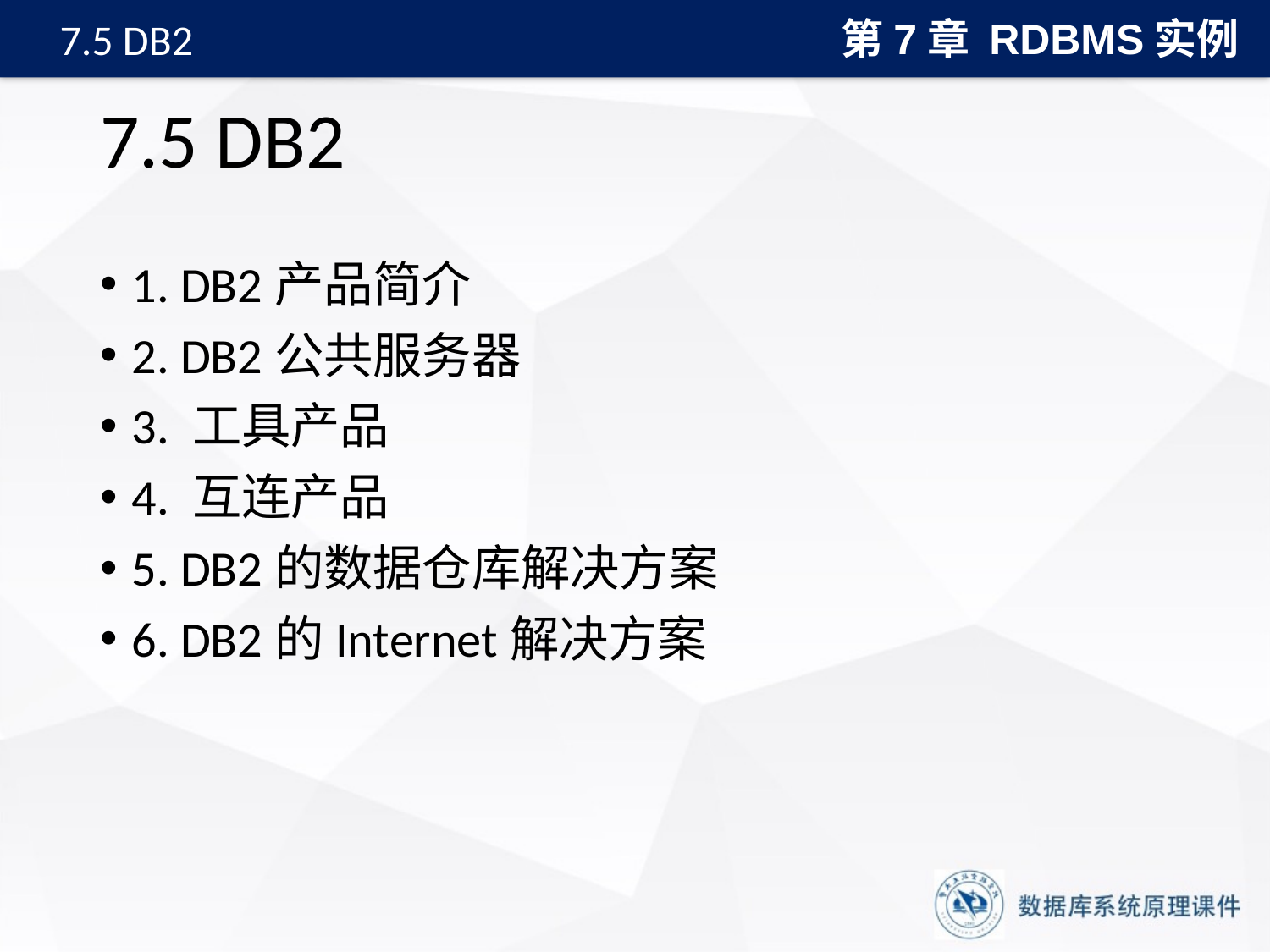

第7章 RDBMS实例
7.5 DB2
# 7.5 DB2
1. DB2产品简介
2. DB2公共服务器
3. 工具产品
4. 互连产品
5. DB2的数据仓库解决方案
6. DB2的Internet解决方案